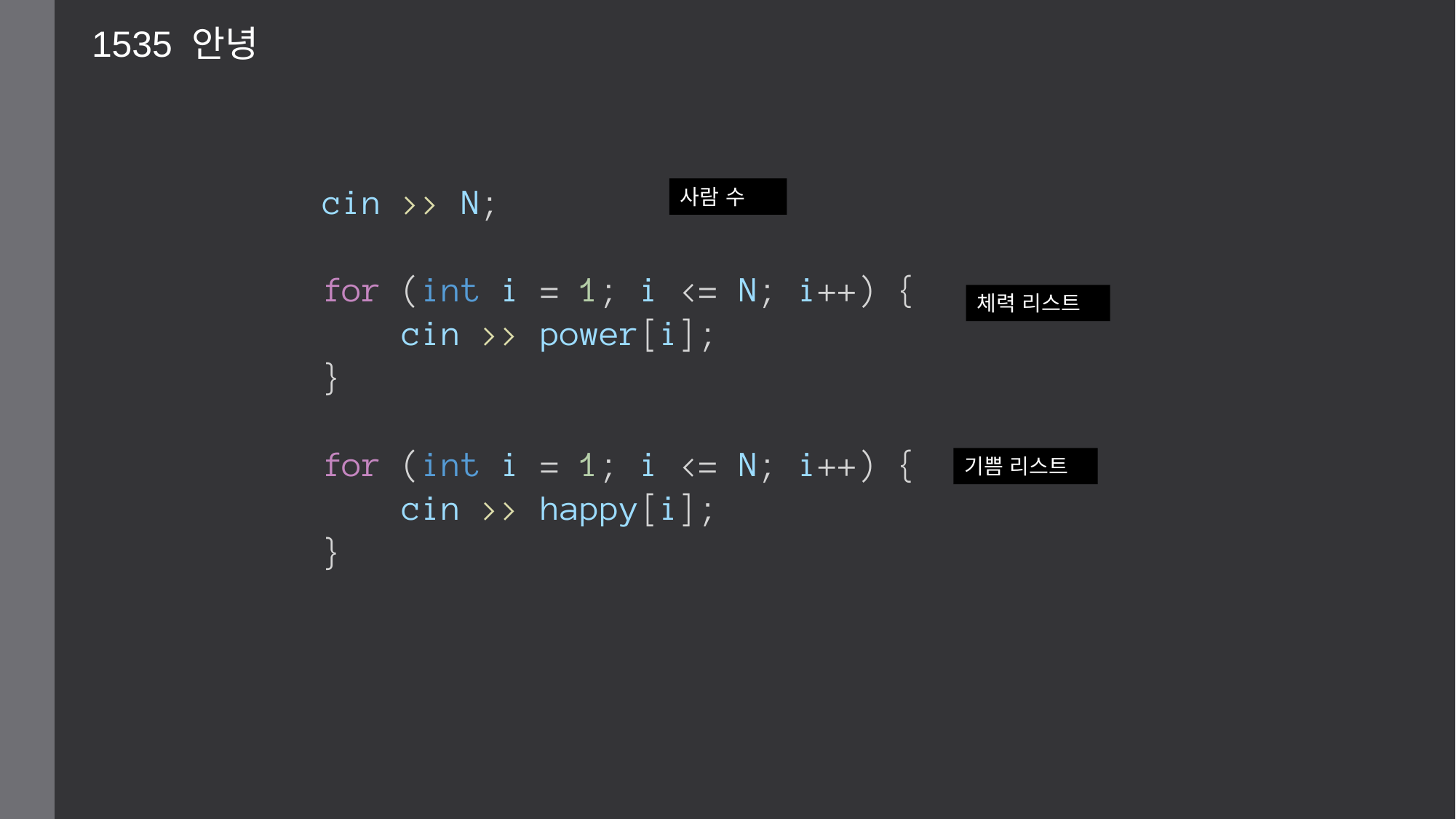

1535 안녕
    cin >> N;
    for (int i = 1; i <= N; i++) {
        cin >> power[i];
    }
    for (int i = 1; i <= N; i++) {
        cin >> happy[i];
    }
사람 수
체력 리스트
기쁨 리스트